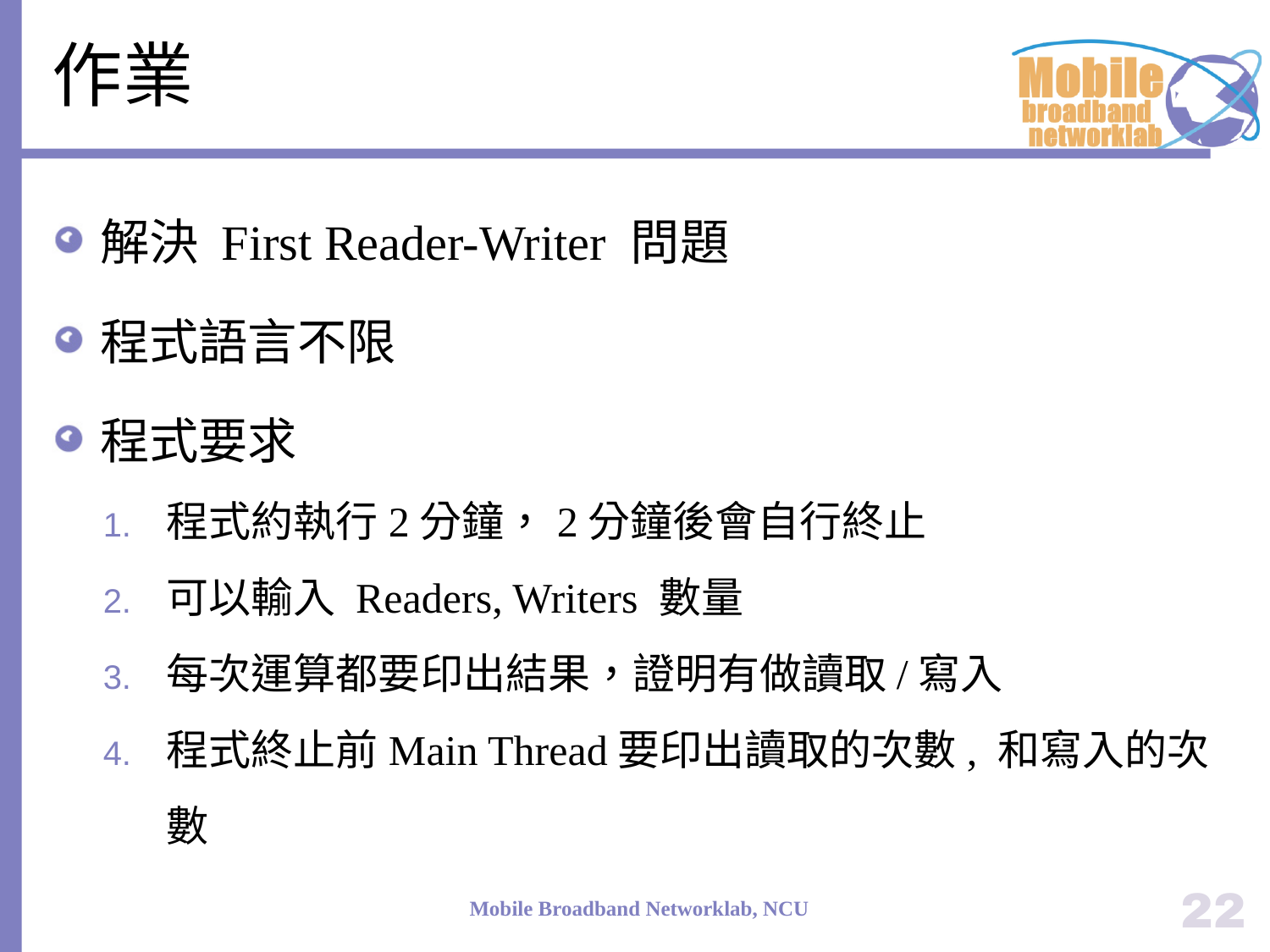

# 作業
解決 First Reader-Writer 問題
程式語言不限
程式要求
程式約執行2分鐘，2分鐘後會自行終止
可以輸入 Readers, Writers 數量
每次運算都要印出結果，證明有做讀取/寫入
程式終止前Main Thread要印出讀取的次數, 和寫入的次數

22